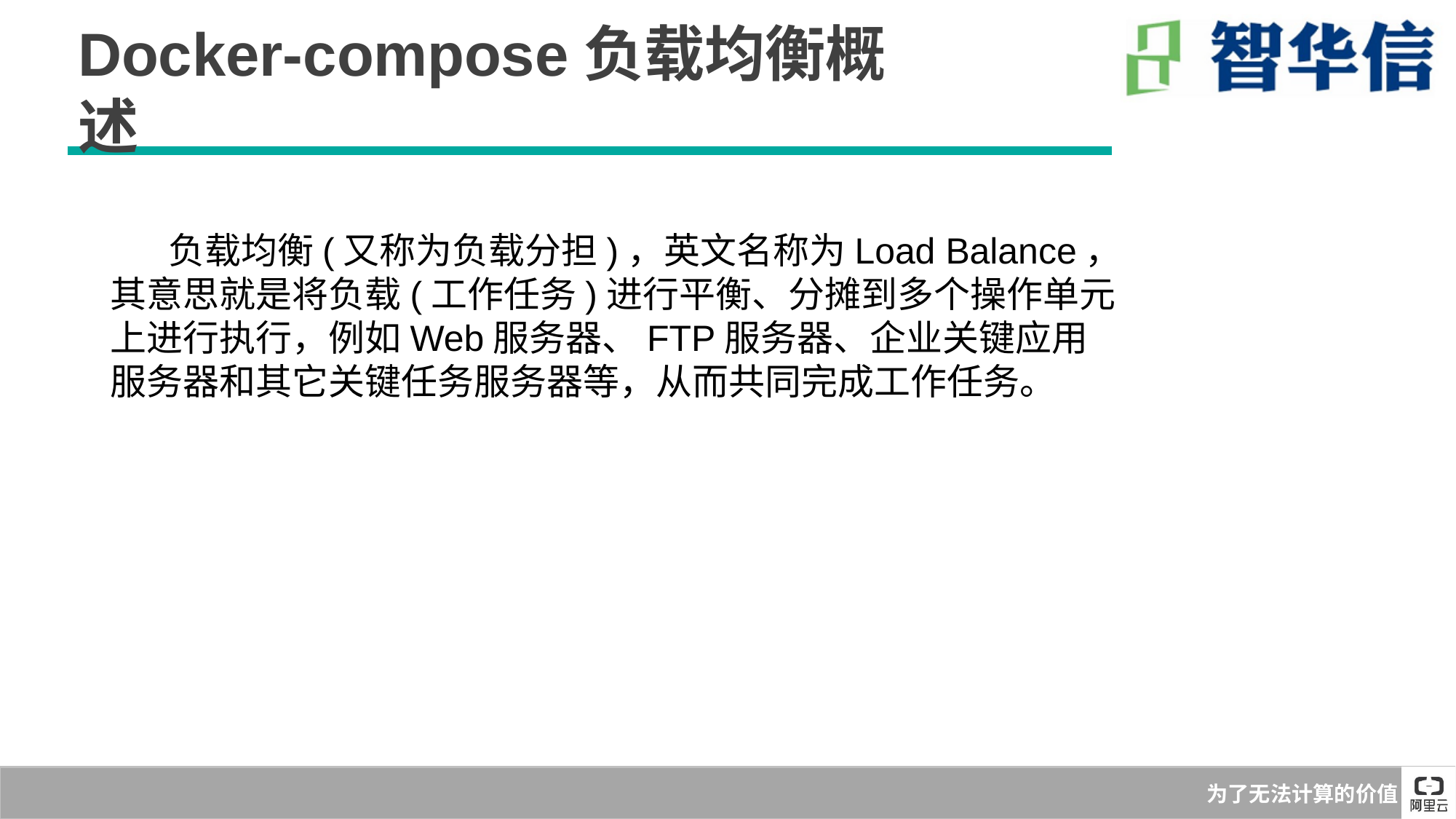

Docker-compose负载均衡概述
      负载均衡(又称为负载分担)，英文名称为Load Balance，其意思就是将负载(工作任务)进行平衡、分摊到多个操作单元上进行执行，例如Web服务器、FTP服务器、企业关键应用服务器和其它关键任务服务器等，从而共同完成工作任务。